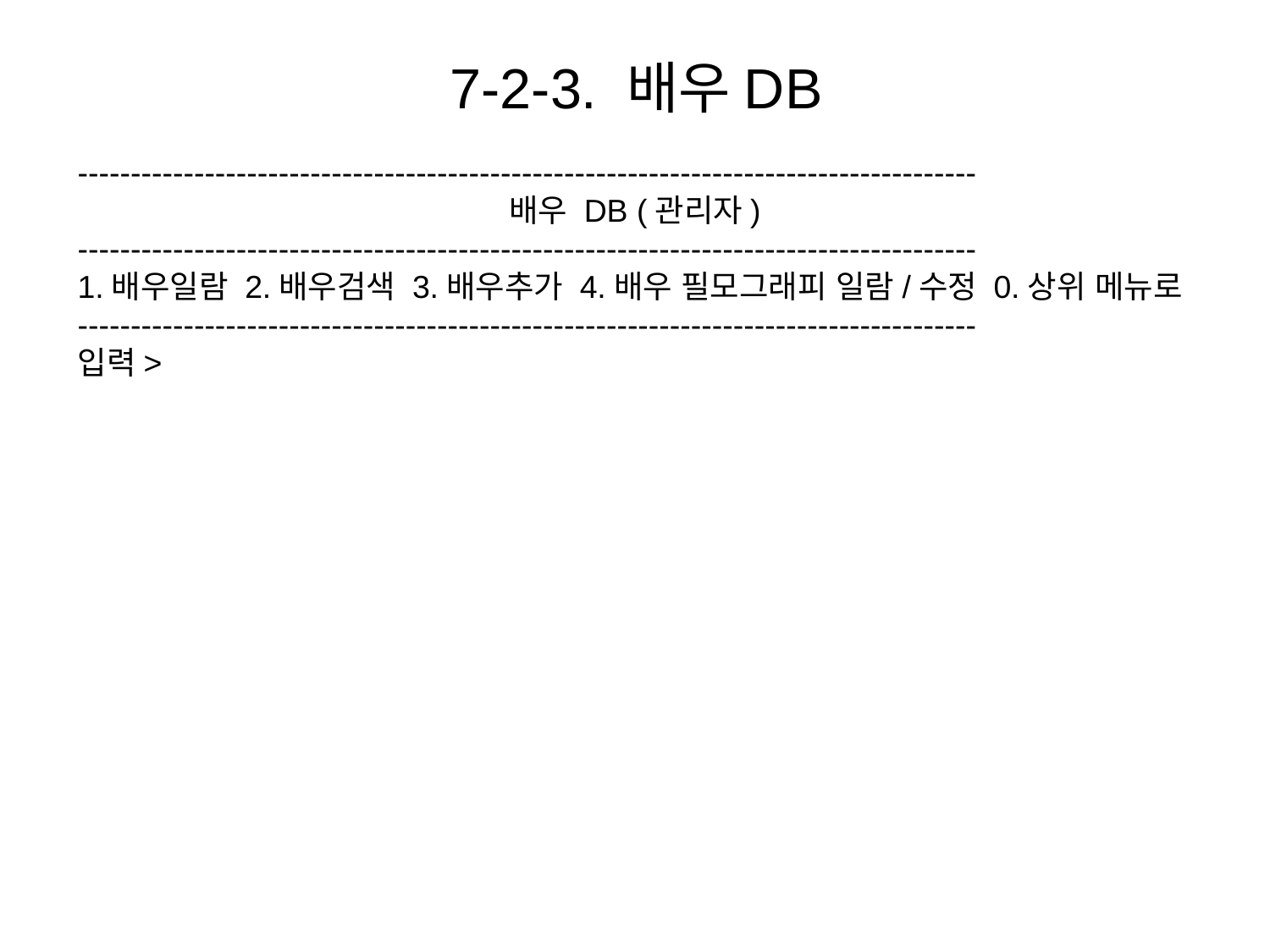

# 7-2-3. 배우DB
-------------------------------------------------------------------------------------
배우 DB (관리자)
-------------------------------------------------------------------------------------
1.배우일람 2.배우검색 3.배우추가 4.배우 필모그래피 일람/수정 0.상위 메뉴로
-------------------------------------------------------------------------------------
입력>